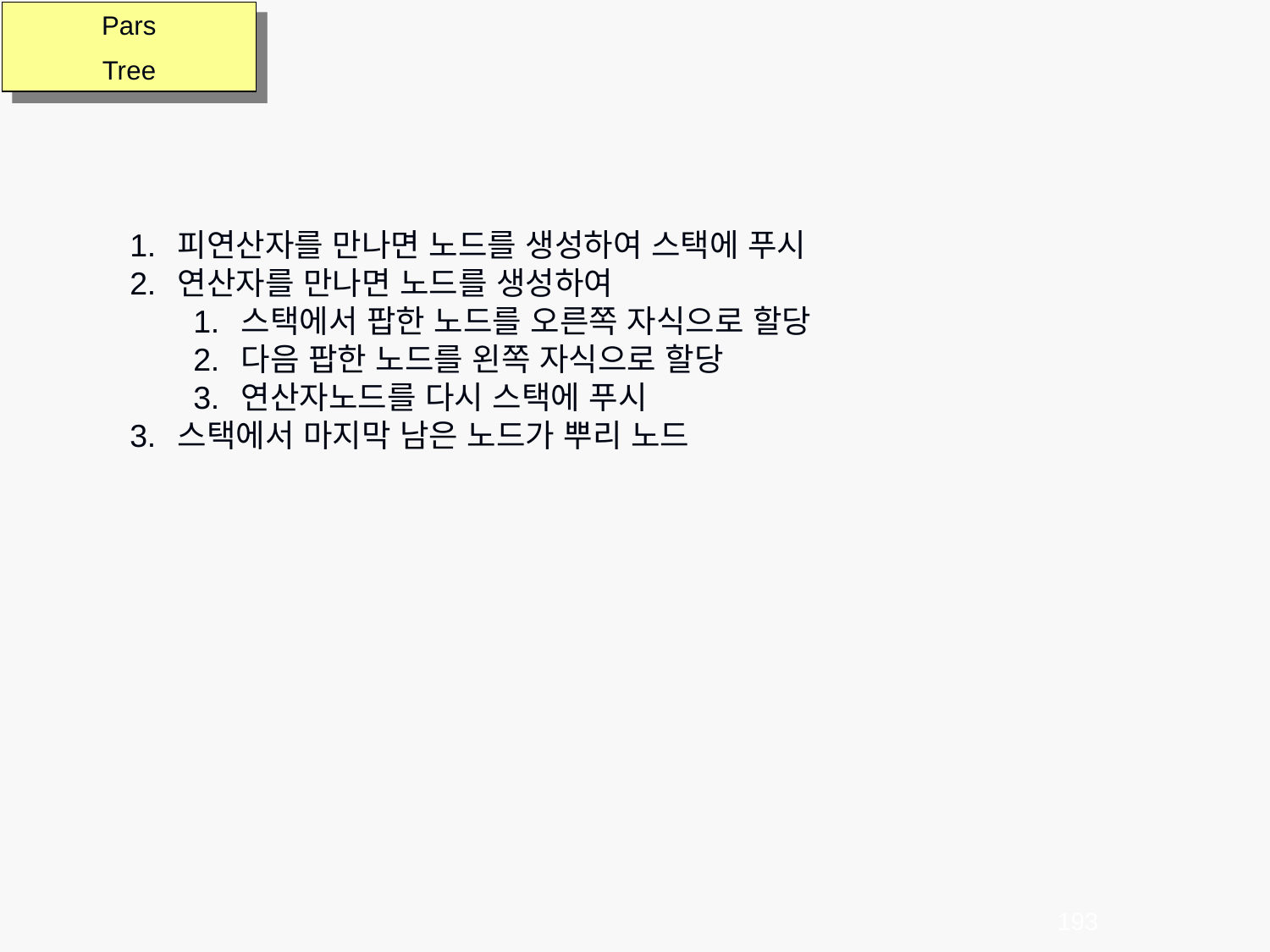

Pars
Tree
피연산자를 만나면 노드를 생성하여 스택에 푸시
연산자를 만나면 노드를 생성하여
스택에서 팝한 노드를 오른쪽 자식으로 할당
다음 팝한 노드를 왼쪽 자식으로 할당
연산자노드를 다시 스택에 푸시
스택에서 마지막 남은 노드가 뿌리 노드
193